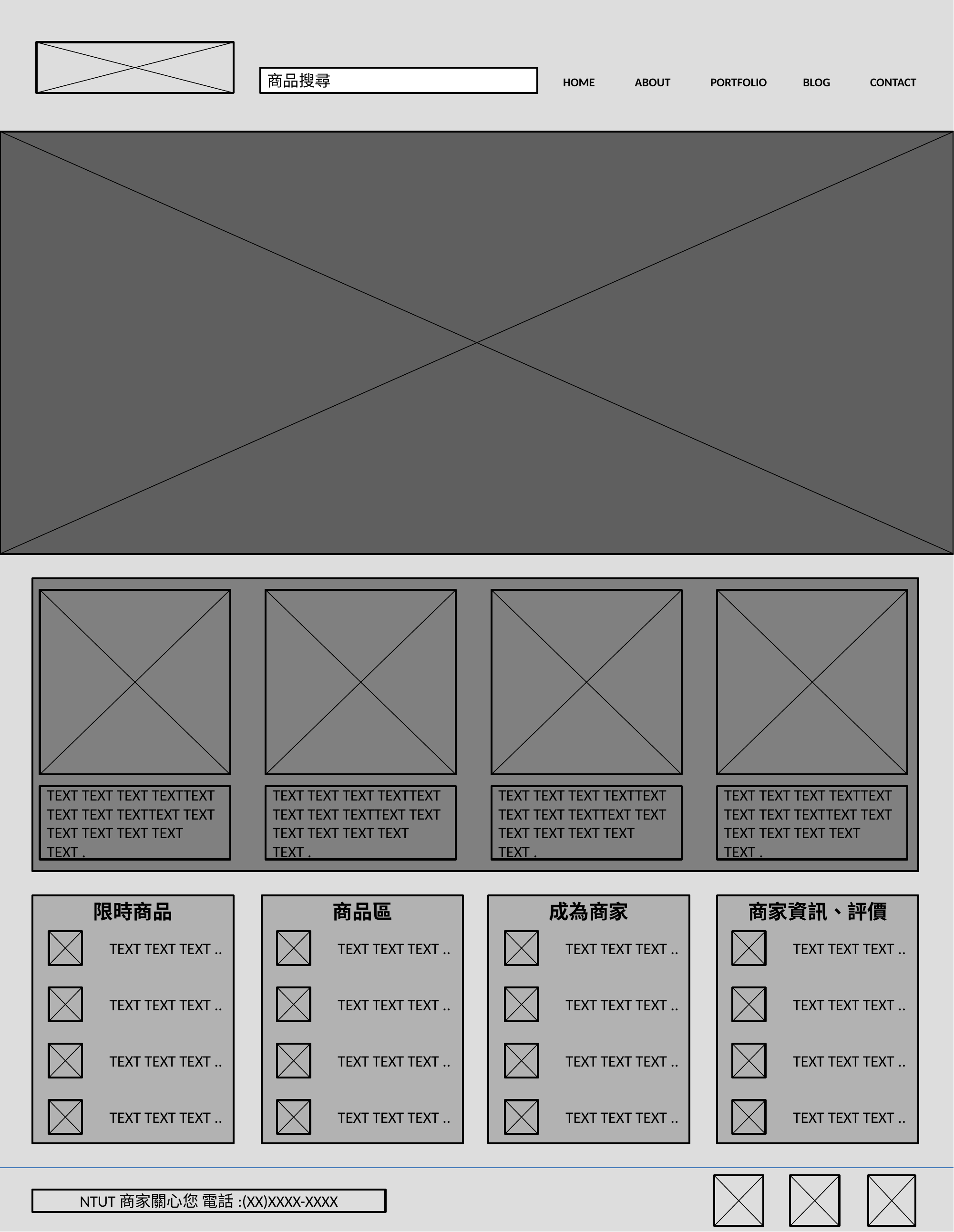

商品搜尋
HOME
ABOUT
PORTFOLIO
BLOG
CONTACT

TEXT TEXT TEXT TEXTTEXT TEXT TEXT TEXTTEXT TEXT TEXT TEXT TEXT TEXT TEXT .
TEXT TEXT TEXT TEXTTEXT TEXT TEXT TEXTTEXT TEXT TEXT TEXT TEXT TEXT TEXT .
TEXT TEXT TEXT TEXTTEXT TEXT TEXT TEXTTEXT TEXT TEXT TEXT TEXT TEXT TEXT .
TEXT TEXT TEXT TEXTTEXT TEXT TEXT TEXTTEXT TEXT TEXT TEXT TEXT TEXT TEXT .
限時商品
商品區
成為商家
商家資訊、評價

TEXT TEXT TEXT ..
TEXT TEXT TEXT ..
TEXT TEXT TEXT ..
TEXT TEXT TEXT ..

TEXT TEXT TEXT ..
TEXT TEXT TEXT ..
TEXT TEXT TEXT ..
TEXT TEXT TEXT ..

TEXT TEXT TEXT ..
TEXT TEXT TEXT ..
TEXT TEXT TEXT ..
TEXT TEXT TEXT ..

TEXT TEXT TEXT ..
TEXT TEXT TEXT ..
TEXT TEXT TEXT ..
TEXT TEXT TEXT ..

NTUT商家關心您 電話:(XX)XXXX-XXXX